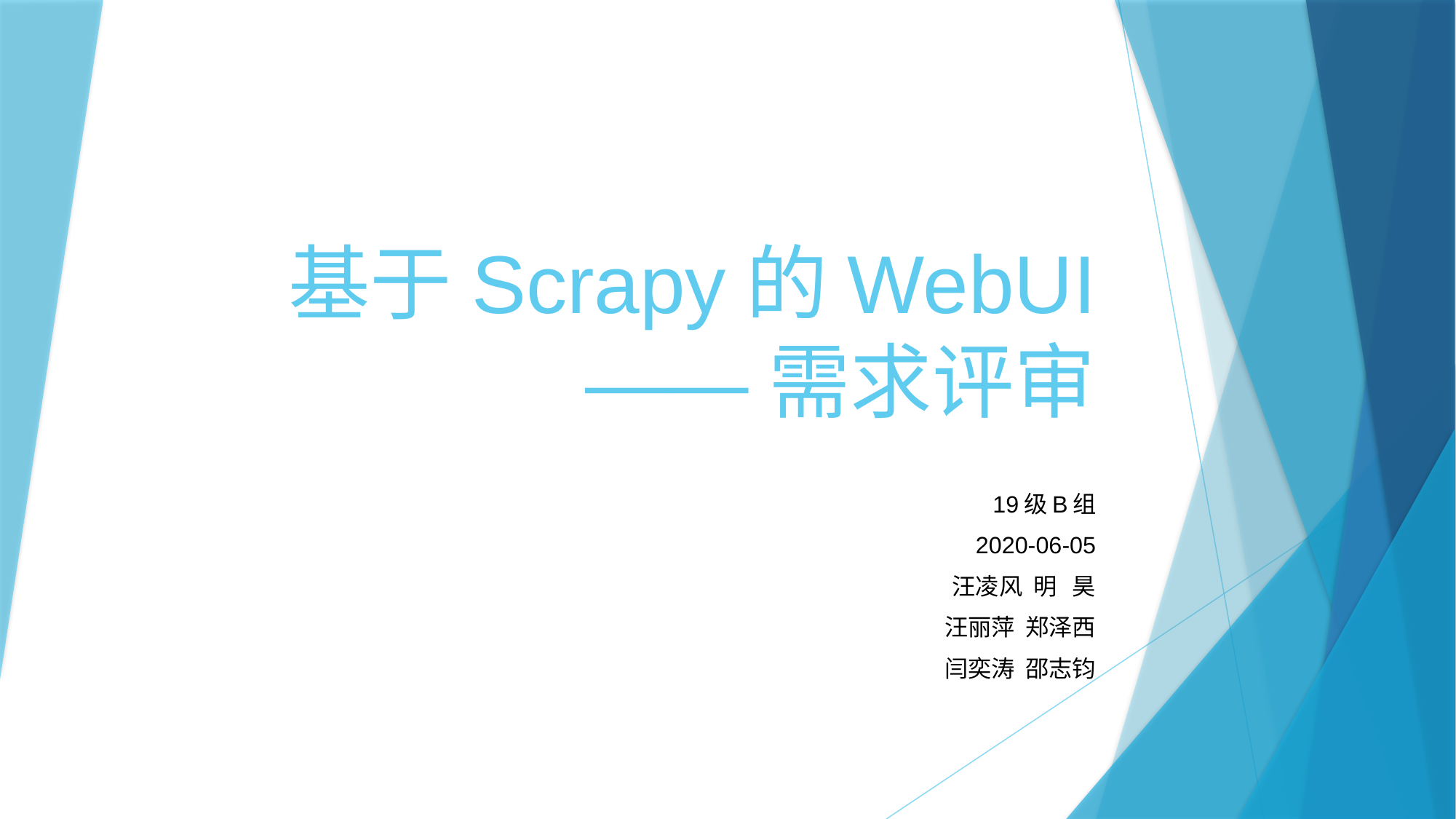

# 基于Scrapy的WebUI ——需求评审
19级B组
2020-06-05
汪凌风  明   昊
汪丽萍  郑泽西
闫奕涛  邵志钧